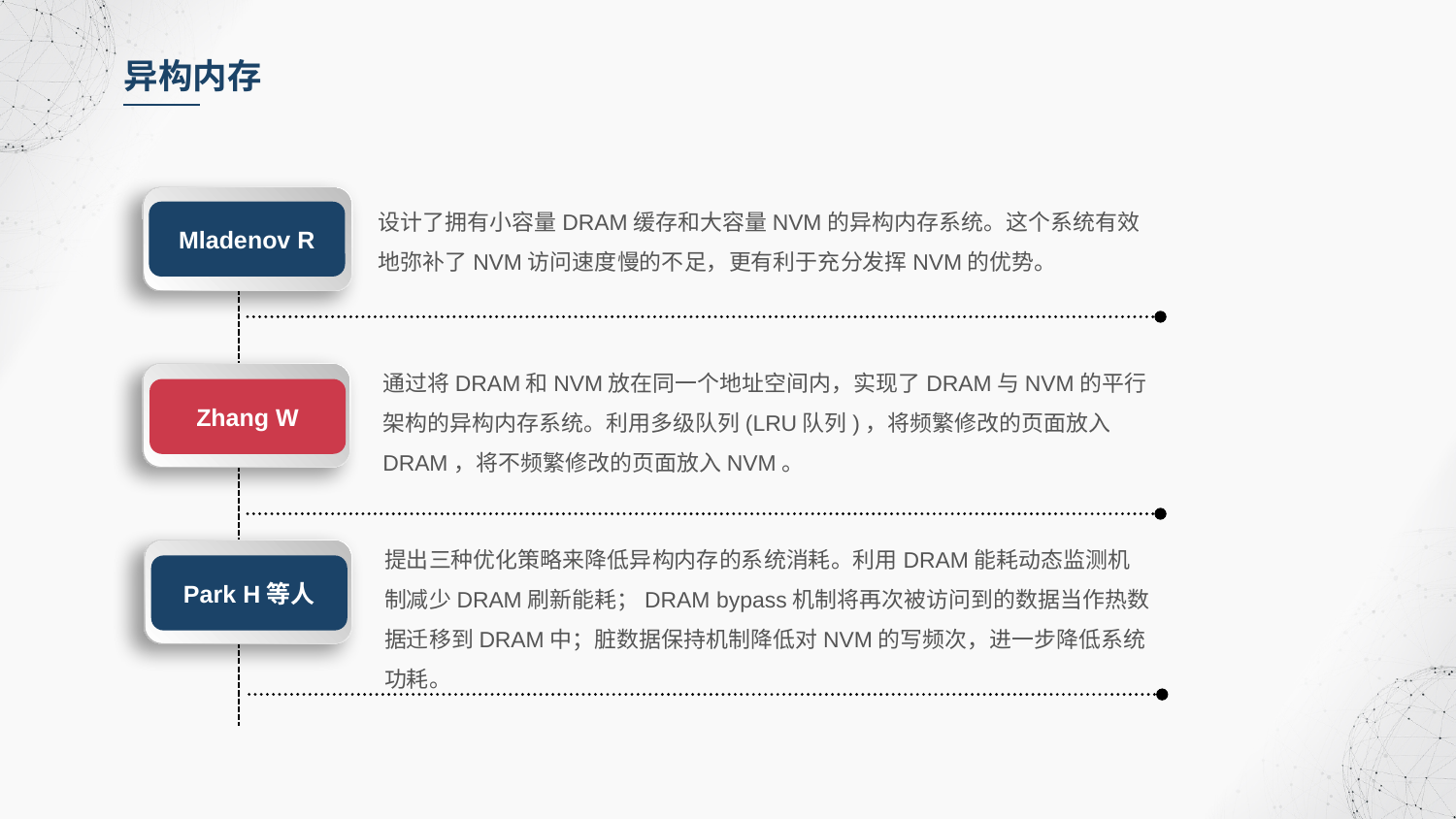

异构内存

Mladenov R
设计了拥有小容量DRAM缓存和大容量NVM的异构内存系统。这个系统有效地弥补了NVM访问速度慢的不足，更有利于充分发挥NVM的优势。

通过将DRAM和NVM放在同一个地址空间内，实现了DRAM与NVM的平行架构的异构内存系统。利用多级队列(LRU队列)，将频繁修改的页面放入DRAM，将不频繁修改的页面放入NVM。

Zhang W
提出三种优化策略来降低异构内存的系统消耗。利用DRAM能耗动态监测机制减少DRAM刷新能耗；DRAM bypass机制将再次被访问到的数据当作热数据迁移到DRAM中；脏数据保持机制降低对NVM的写频次，进一步降低系统功耗。

Park H等人